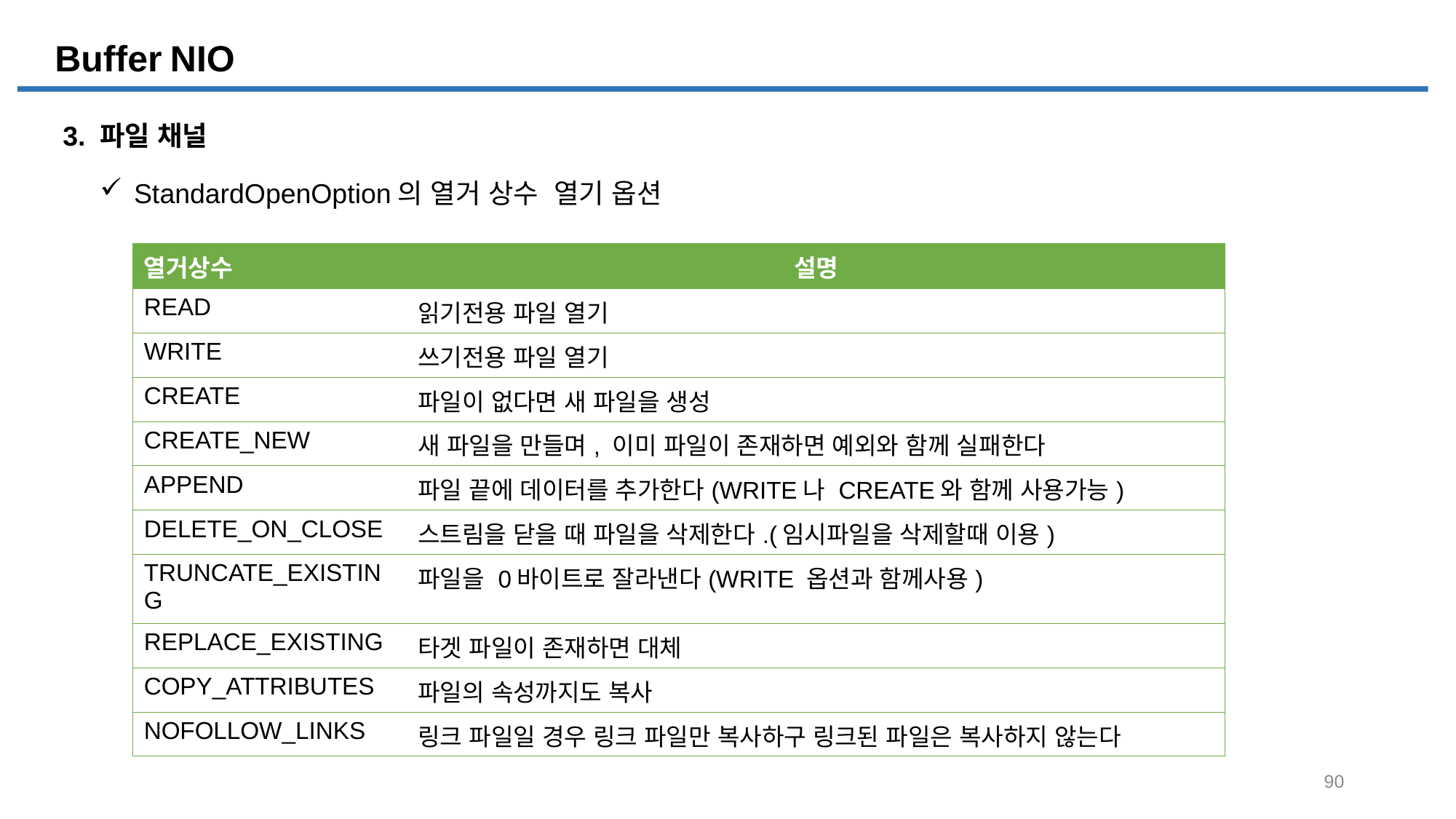

NIO

Buffer
3. 파일 채널
StandardOpenOption의 열거 상수  열기 옵션
| 열거상수 | 설명 |
| --- | --- |
| READ | 읽기전용 파일 열기 |
| WRITE | 쓰기전용 파일 열기 |
| CREATE | 파일이 없다면 새 파일을 생성 |
| CREATE\_NEW | 새 파일을 만들며, 이미 파일이 존재하면 예외와 함께 실패한다 |
| APPEND | 파일 끝에 데이터를 추가한다(WRITE나 CREATE와 함께 사용가능) |
| DELETE\_ON\_CLOSE | 스트림을 닫을 때 파일을 삭제한다.(임시파일을 삭제할때 이용) |
| TRUNCATE\_EXISTING | 파일을 0바이트로 잘라낸다(WRITE 옵션과 함께사용) |
| REPLACE\_EXISTING | 타겟 파일이 존재하면 대체 |
| COPY\_ATTRIBUTES | 파일의 속성까지도 복사 |
| NOFOLLOW\_LINKS | 링크 파일일 경우 링크 파일만 복사하구 링크된 파일은 복사하지 않는다 |
90